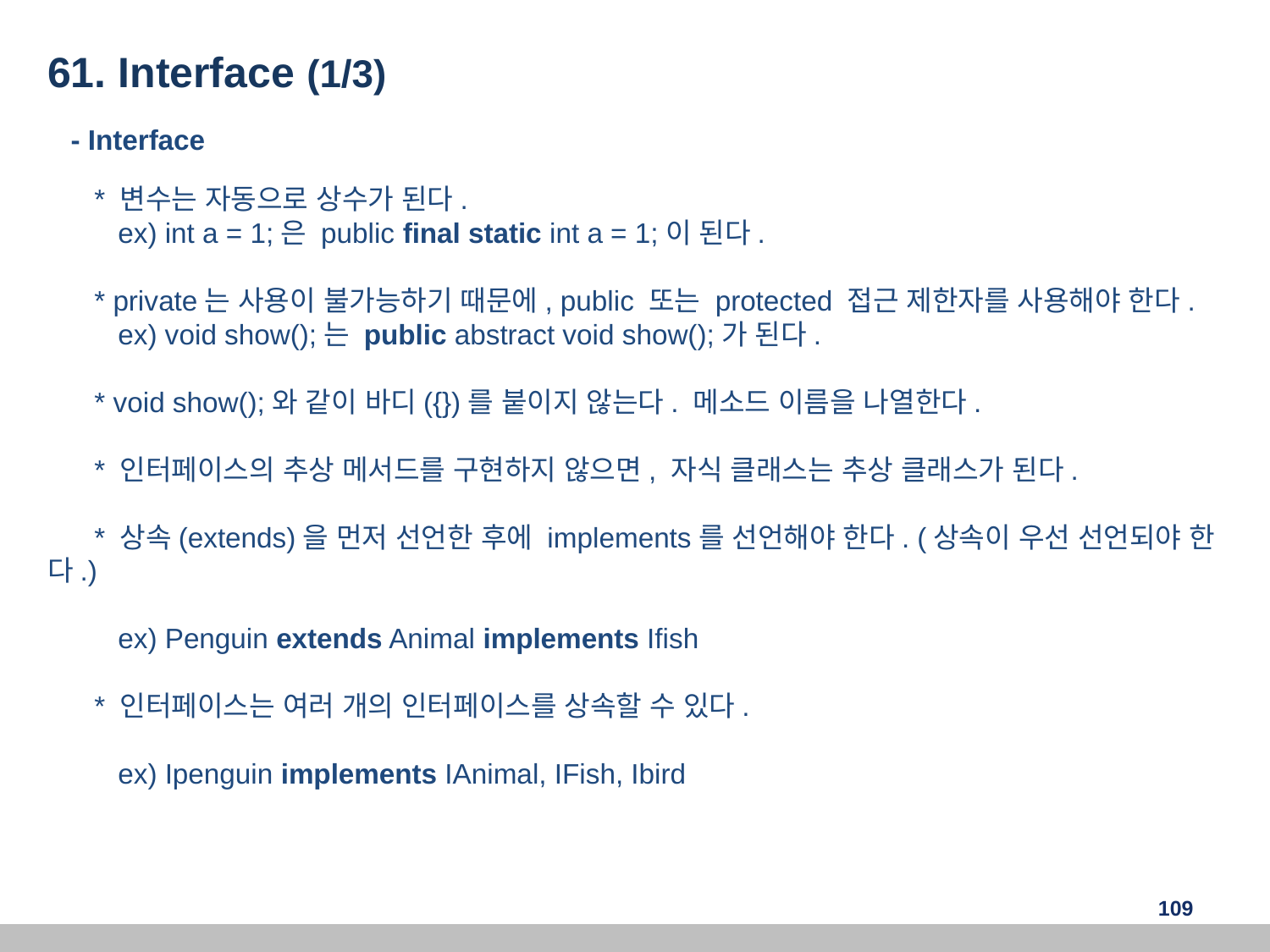

61. Interface (1/3)
   - Interface

      * 변수는 자동으로 상수가 된다.
         ex) int a = 1;은 public final static int a = 1;이 된다.

      * private는 사용이 불가능하기 때문에, public 또는 protected 접근 제한자를 사용해야 한다.
         ex) void show();는 public abstract void show();가 된다.

      * void show();와 같이 바디({})를 붙이지 않는다. 메소드 이름을 나열한다.

      * 인터페이스의 추상 메서드를 구현하지 않으면, 자식 클래스는 추상 클래스가 된다.

      * 상속(extends)을 먼저 선언한 후에 implements를 선언해야 한다. (상속이 우선 선언되야 한다.)

         ex) Penguin extends Animal implements Ifish

      * 인터페이스는 여러 개의 인터페이스를 상속할 수 있다.

         ex) Ipenguin implements IAnimal, IFish, Ibird
109